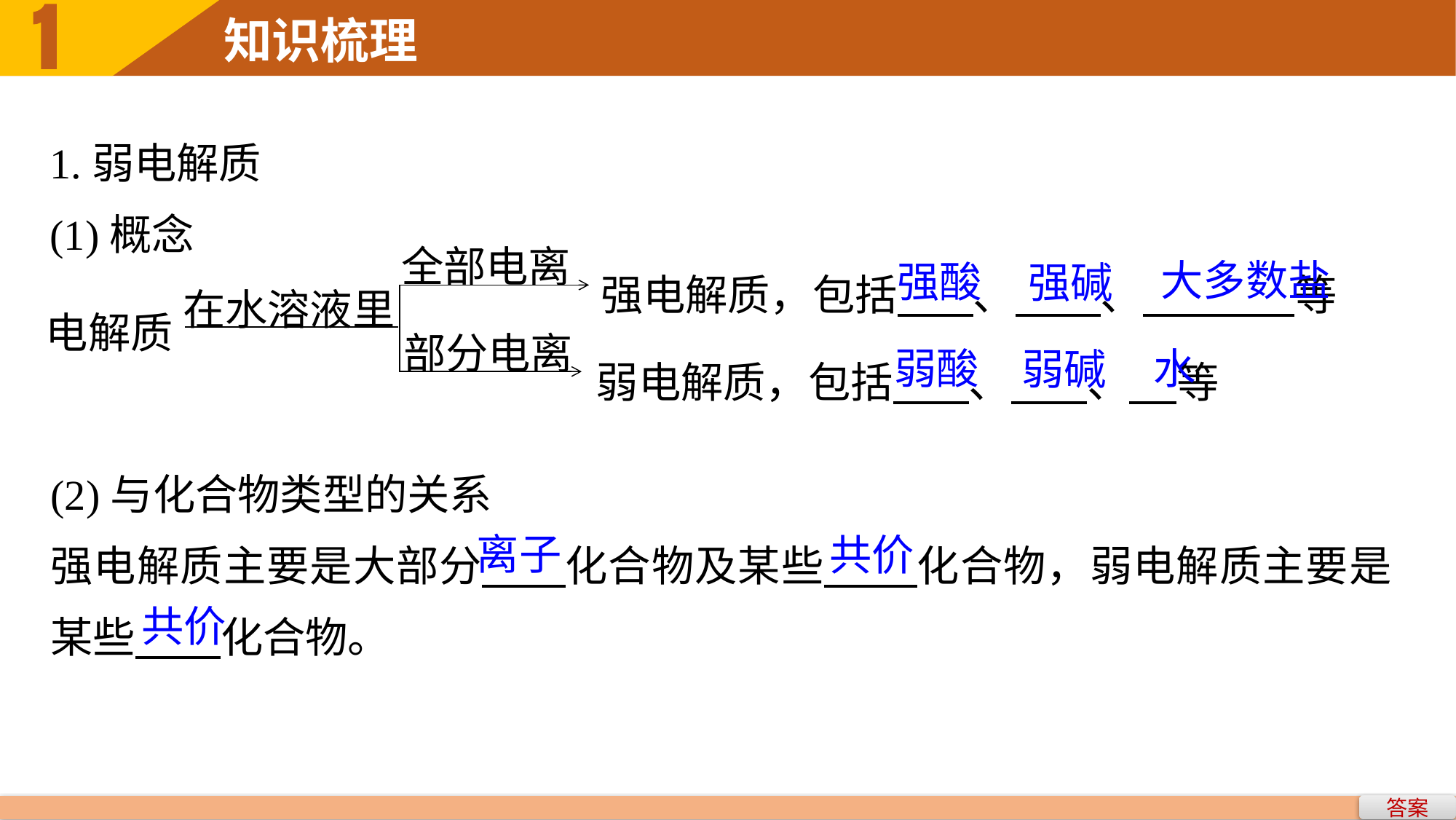

1

知识梳理
1.弱电解质
(1)概念
全部电离
强电解质，包括        、         、                等
大多数盐
强酸
强碱
在水溶液里
电解质
部分电离
弱电解质，包括        、        、     等
弱酸
水
弱碱
(2)与化合物类型的关系
强电解质主要是大部分        化合物及某些         化合物，弱电解质主要是某些         化合物。
离子
共价
共价
答案